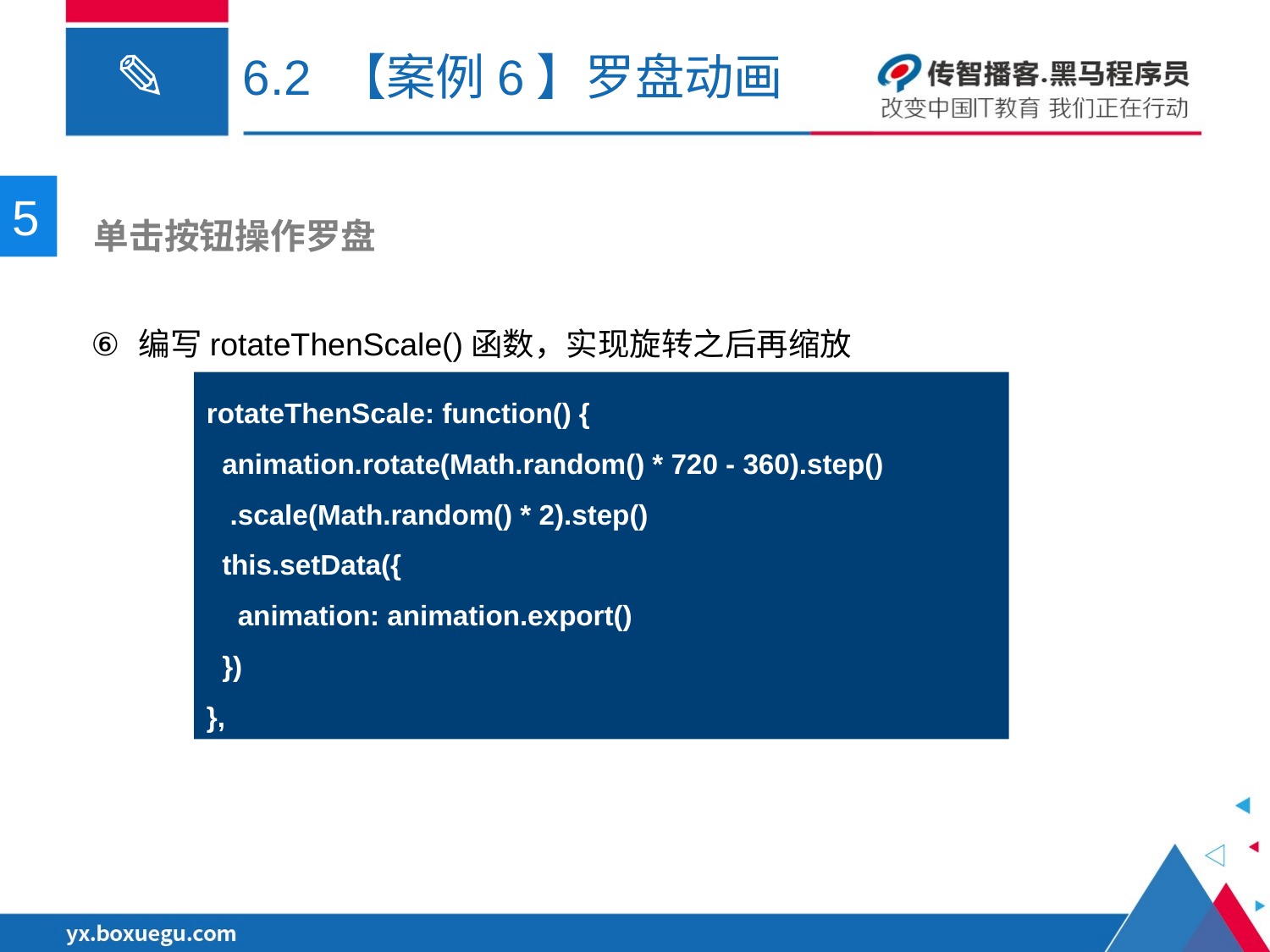

# 6.2 【案例6】罗盘动画

5
  单击按钮操作罗盘
编写rotateThenScale()函数，实现旋转之后再缩放
rotateThenScale: function() {
  animation.rotate(Math.random() * 720 - 360).step()
   .scale(Math.random() * 2).step()
  this.setData({
    animation: animation.export()
  })
},